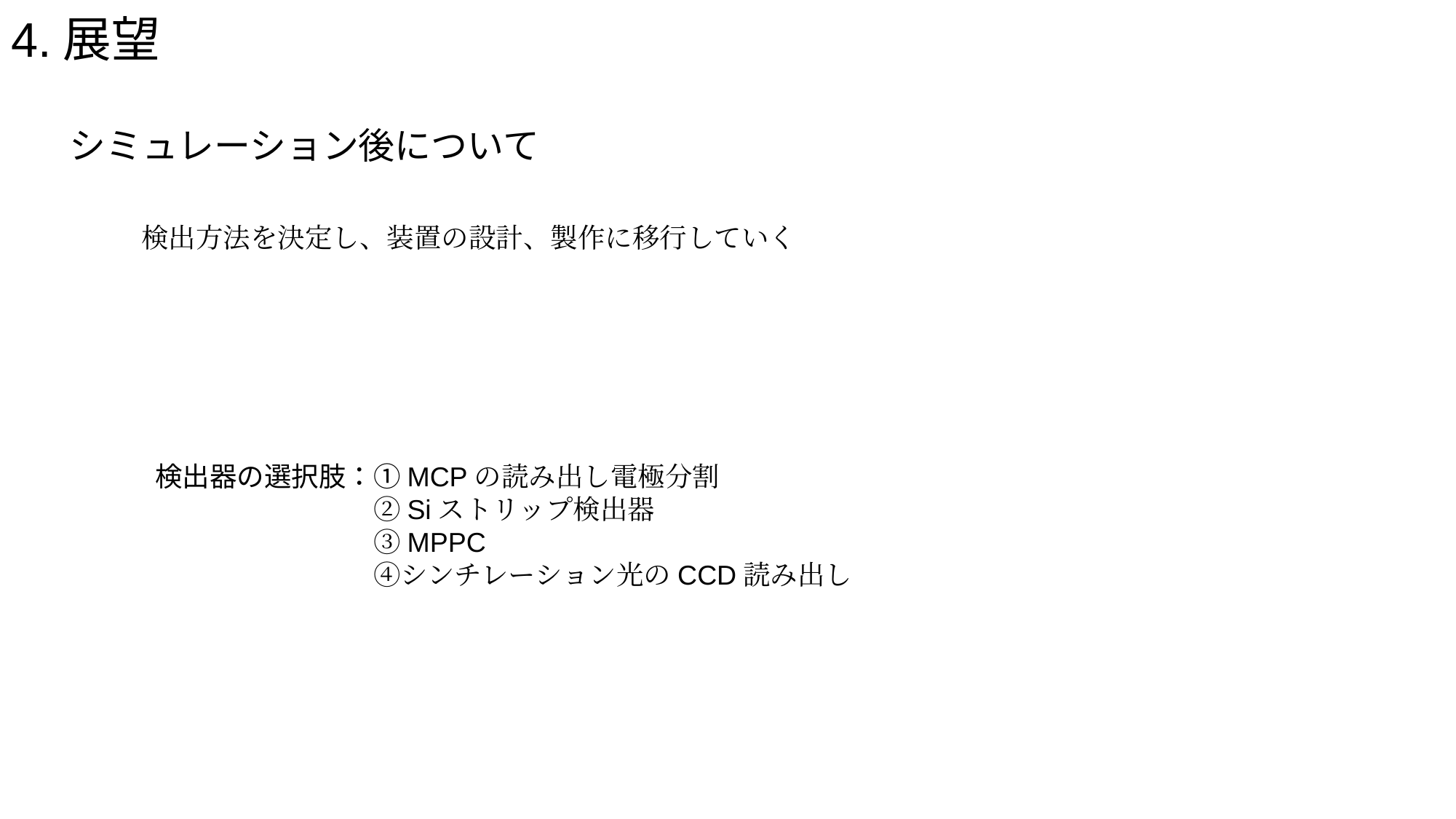

4.展望
シミュレーション後について
検出方法を決定し、装置の設計、製作に移行していく
検出器の選択肢：①MCPの読み出し電極分割
　　　　　　　　②Siストリップ検出器
　　　　　　　　③MPPC
　　　　　　　　④シンチレーション光のCCD読み出し